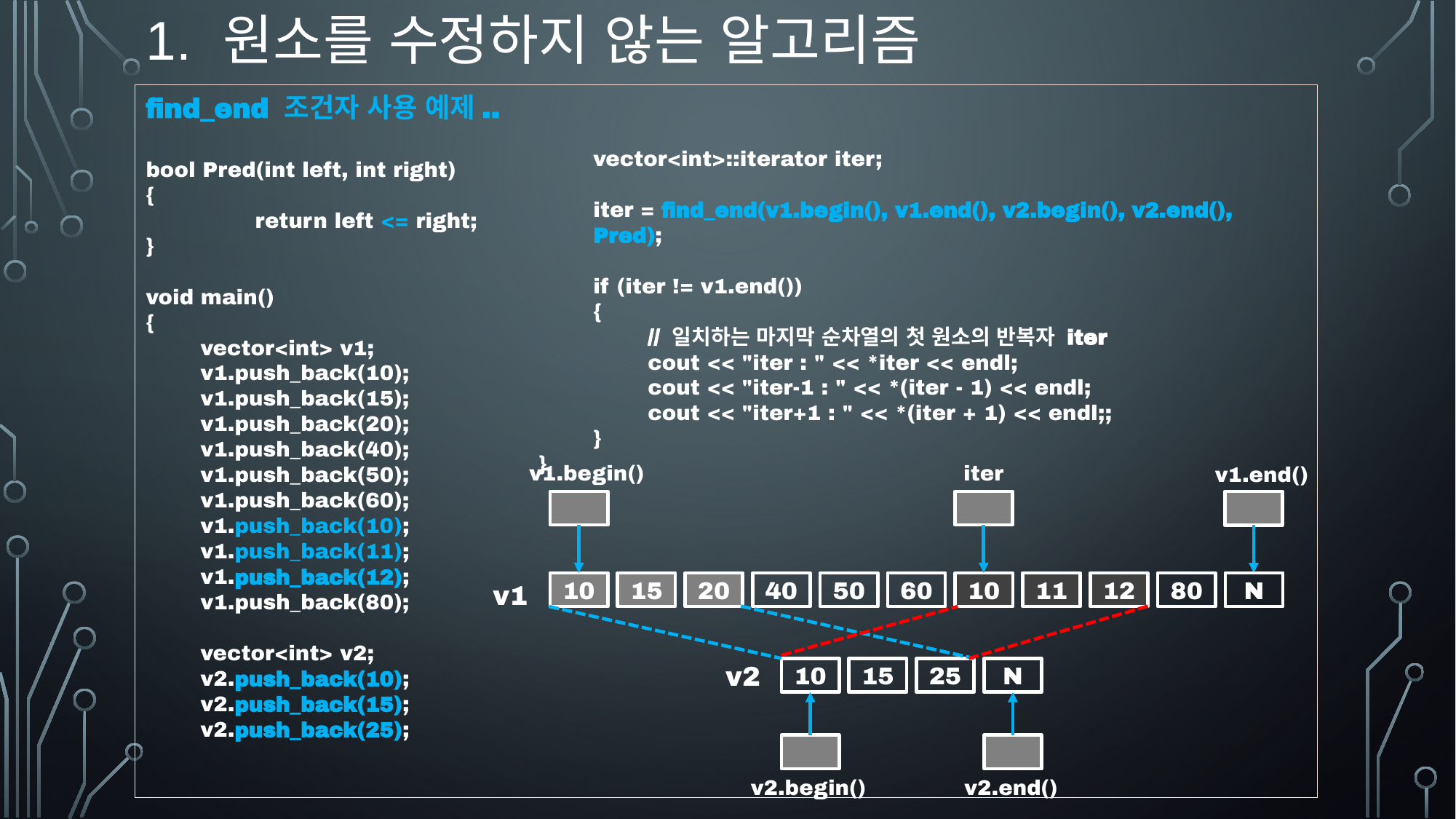

# 1. 원소를 수정하지 않는 알고리즘
find_end 조건자 사용 예제..

bool Pred(int left, int right)
{
	return left <= right;
}

void main()
{
vector<int> v1;
v1.push_back(10);
v1.push_back(15);
v1.push_back(20);
v1.push_back(40);
v1.push_back(50);
v1.push_back(60);
v1.push_back(10);
v1.push_back(11);
v1.push_back(12);
v1.push_back(80);

vector<int> v2;
v2.push_back(10);
v2.push_back(15);
v2.push_back(25);

vector<int>::iterator iter;

iter = find_end(v1.begin(), v1.end(), v2.begin(), v2.end(), Pred);

if (iter != v1.end())
{
// 일치하는 마지막 순차열의 첫 원소의 반복자 iter
cout << "iter : " << *iter << endl;
cout << "iter-1 : " << *(iter - 1) << endl;
cout << "iter+1 : " << *(iter + 1) << endl;;
}
}
v1.begin()
iter
v1.end()

v1
10
15
20
40
50
60
10
11
12
80
N
v2
10
15
25
N

v2.begin()
v2.end()